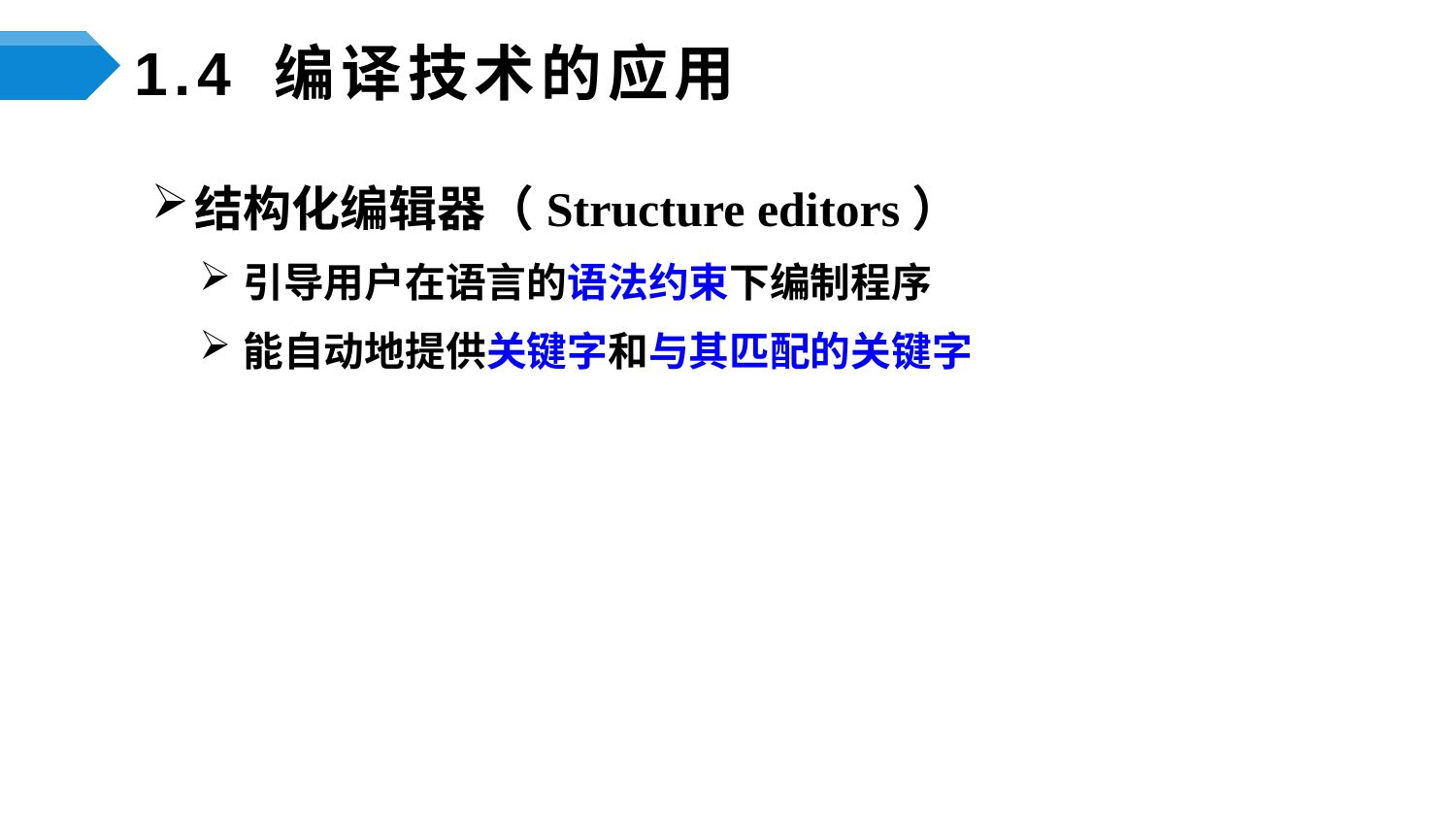

# 1.4 编译技术的应用
结构化编辑器（Structure editors）
引导用户在语言的语法约束下编制程序
能自动地提供关键字和与其匹配的关键字